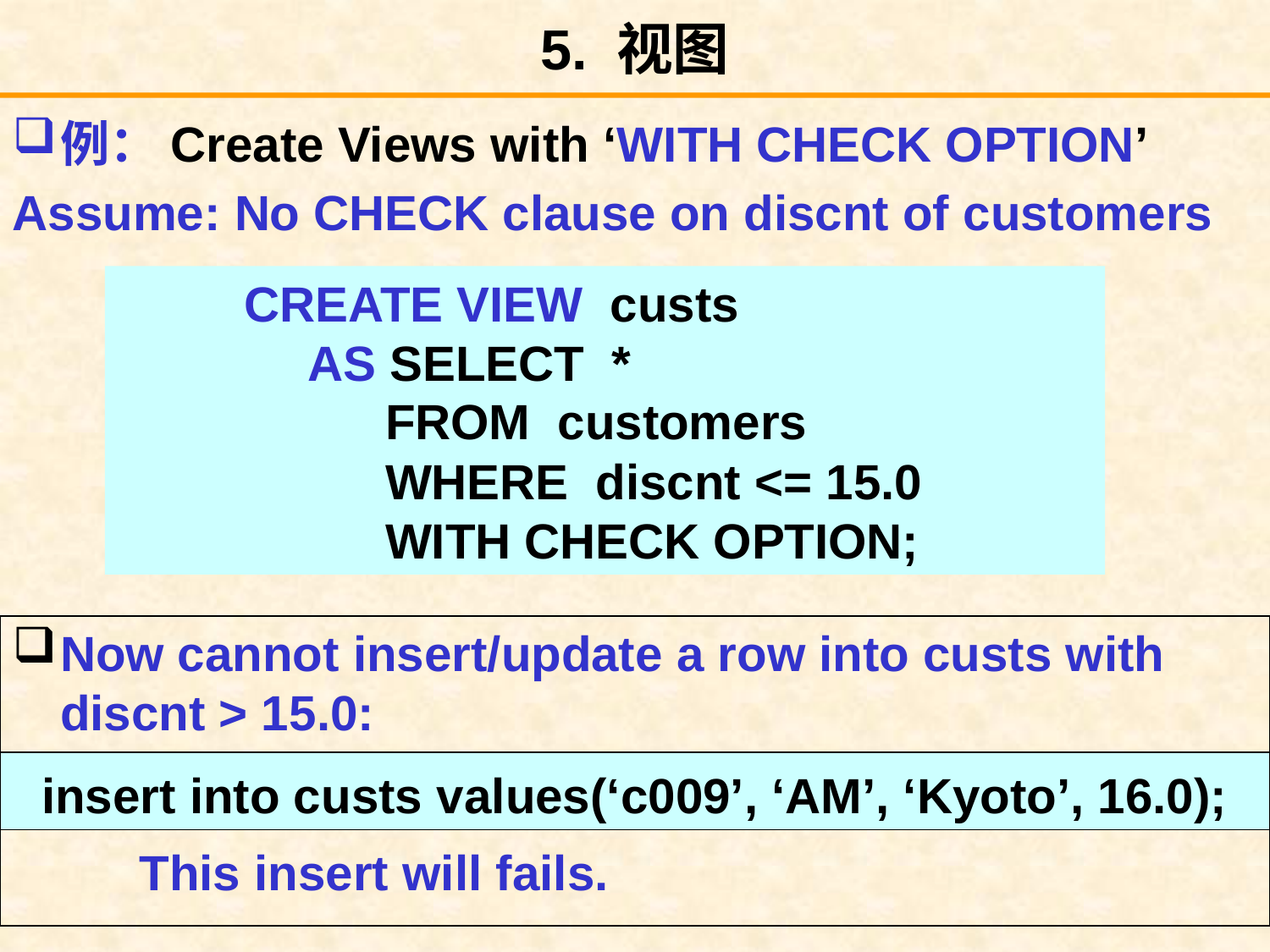

# 5. 视图
例：Create Views with ‘WITH CHECK OPTION’
Assume: No CHECK clause on discnt of customers
CREATE VIEW  custs
AS SELECT  *
 FROM  customers
 WHERE  discnt <= 15.0
 WITH CHECK OPTION;
Now cannot insert/update a row into custs with discnt > 15.0:

This insert will fails.
insert into custs values(‘c009’, ‘AM’, ‘Kyoto’, 16.0);